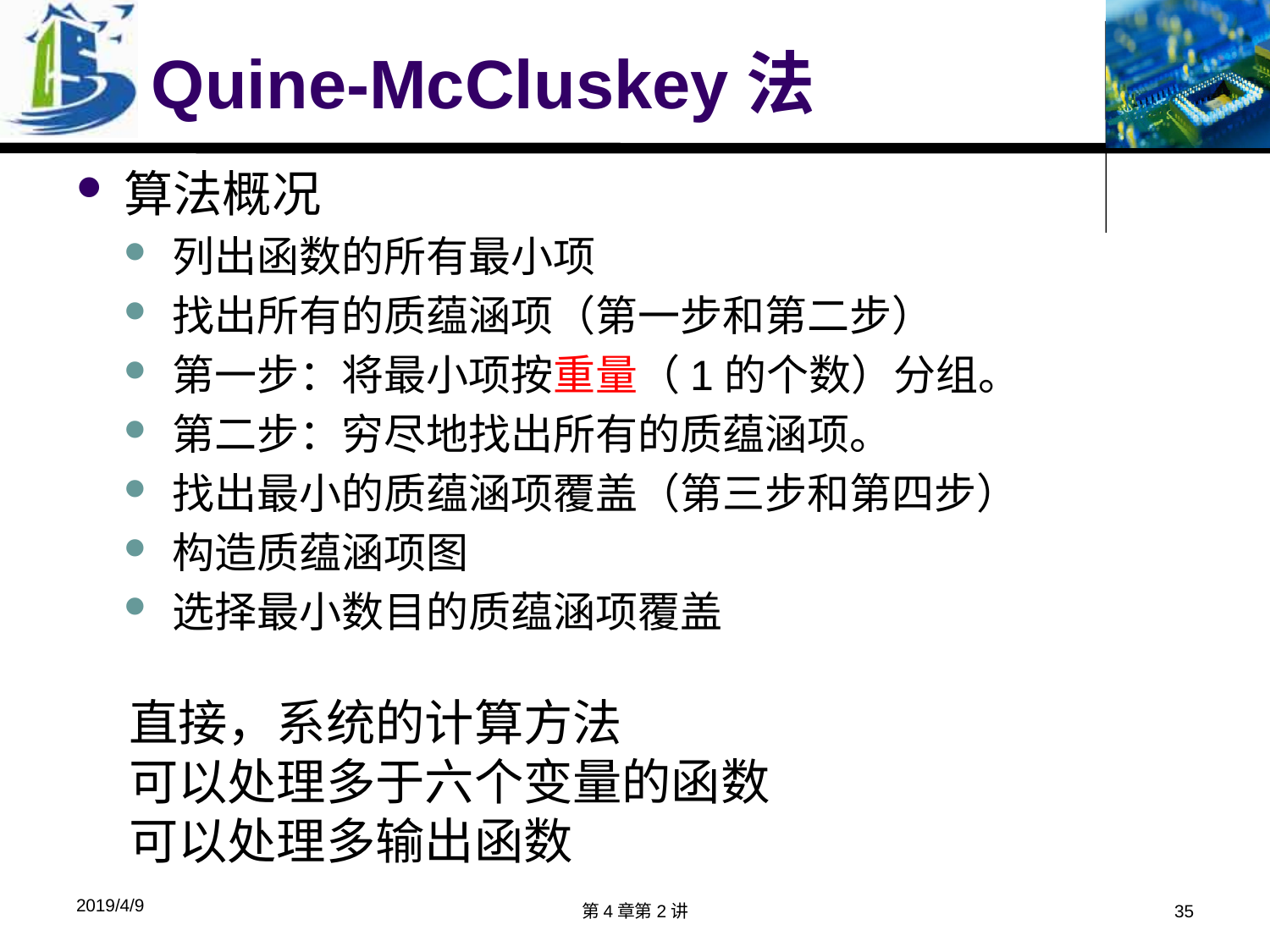

# Quine-McCluskey法
算法概况
列出函数的所有最小项
找出所有的质蕴涵项（第一步和第二步）
第一步：将最小项按重量（1的个数）分组。
第二步：穷尽地找出所有的质蕴涵项。
找出最小的质蕴涵项覆盖（第三步和第四步）
构造质蕴涵项图
选择最小数目的质蕴涵项覆盖
直接，系统的计算方法
可以处理多于六个变量的函数
可以处理多输出函数
2019/4/9
第4章第2讲
35